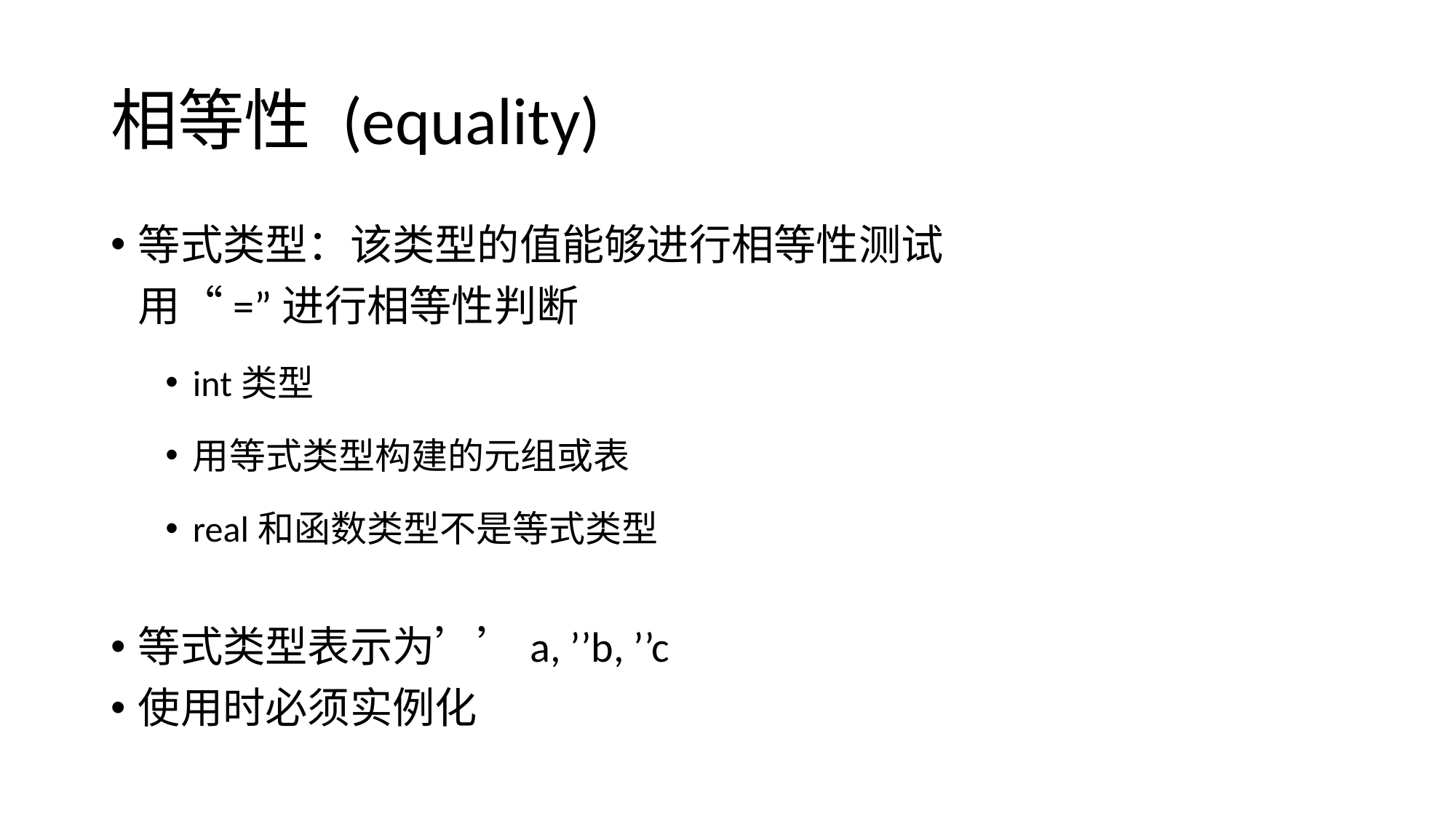

# 相等性 (equality)
等式类型：该类型的值能够进行相等性测试
	用“=”进行相等性判断
int类型
用等式类型构建的元组或表
real和函数类型不是等式类型

等式类型表示为’’a, ’’b, ’’c
使用时必须实例化